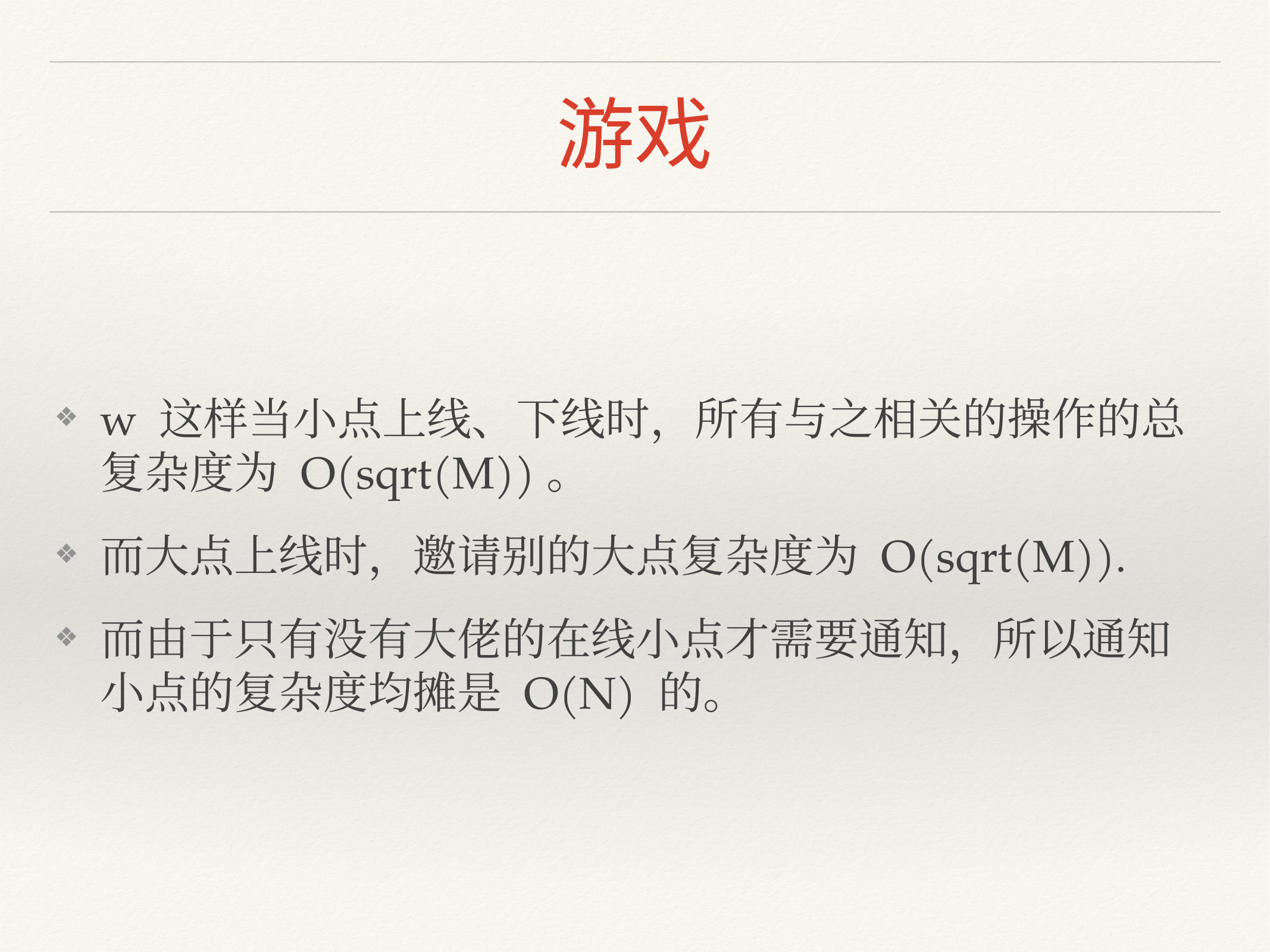

# 游戏
w 这样当小点上线、下线时，所有与之相关的操作的总复杂度为 ​O(sqrt(M))。
而大点上线时，邀请别的大点复杂度为 ​O(sqrt(M)).
而由于只有没有大佬的在线小点才需要通知，所以通知小点的复杂度均摊是 O(N) 的。